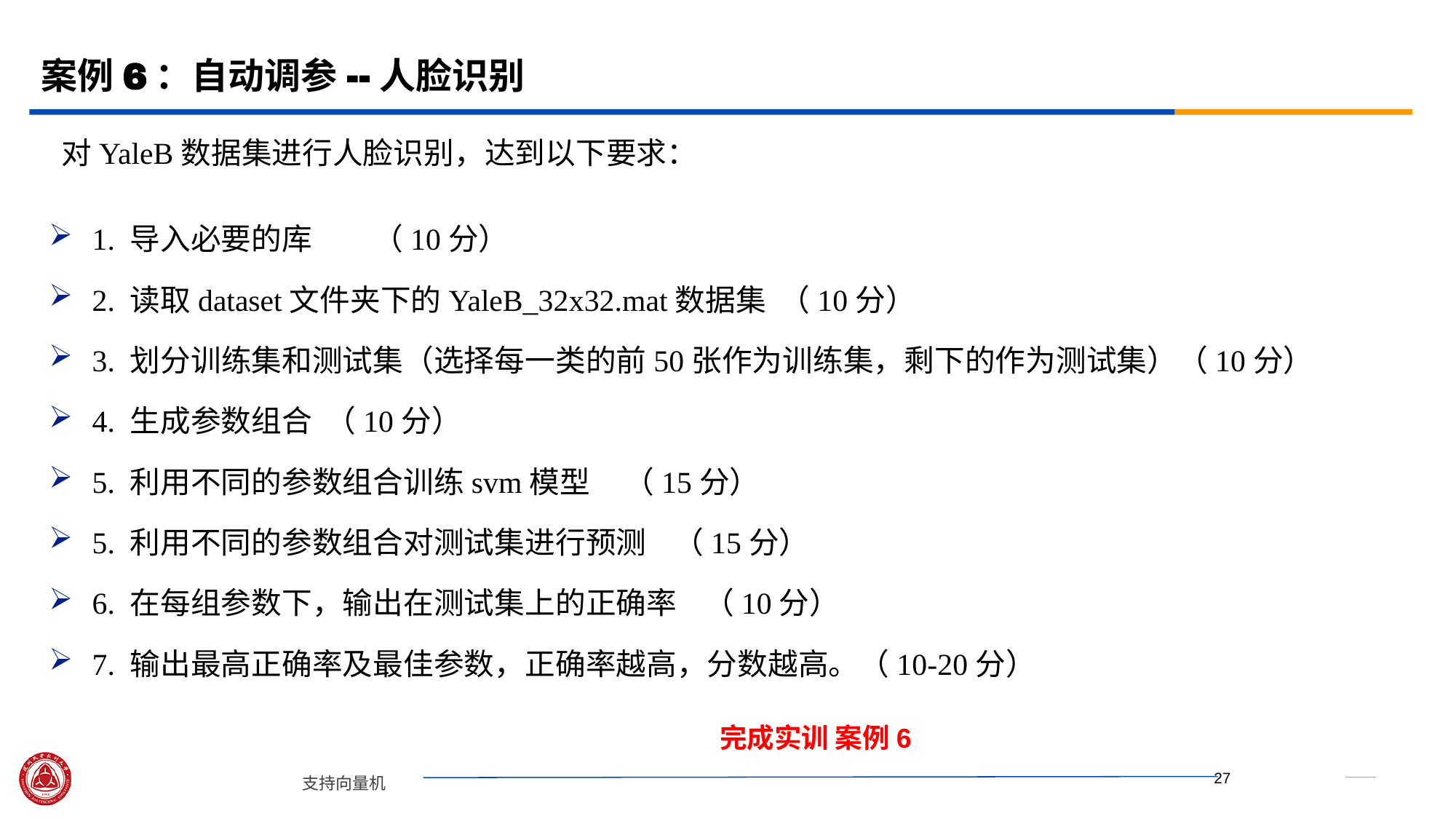

# 案例6：自动调参--人脸识别
对YaleB数据集进行人脸识别，达到以下要求：
1. 导入必要的库         （10分）
2. 读取dataset文件夹下的YaleB_32x32.mat数据集  （10分）
3. 划分训练集和测试集（选择每一类的前50张作为训练集，剩下的作为测试集）（10分）
4. 生成参数组合  （10分）
5. 利用不同的参数组合训练svm模型     （15分）
5. 利用不同的参数组合对测试集进行预测    （15分）
6. 在每组参数下，输出在测试集上的正确率    （10分）
7. 输出最高正确率及最佳参数，正确率越高，分数越高。（10-20分）
完成实训 案例6